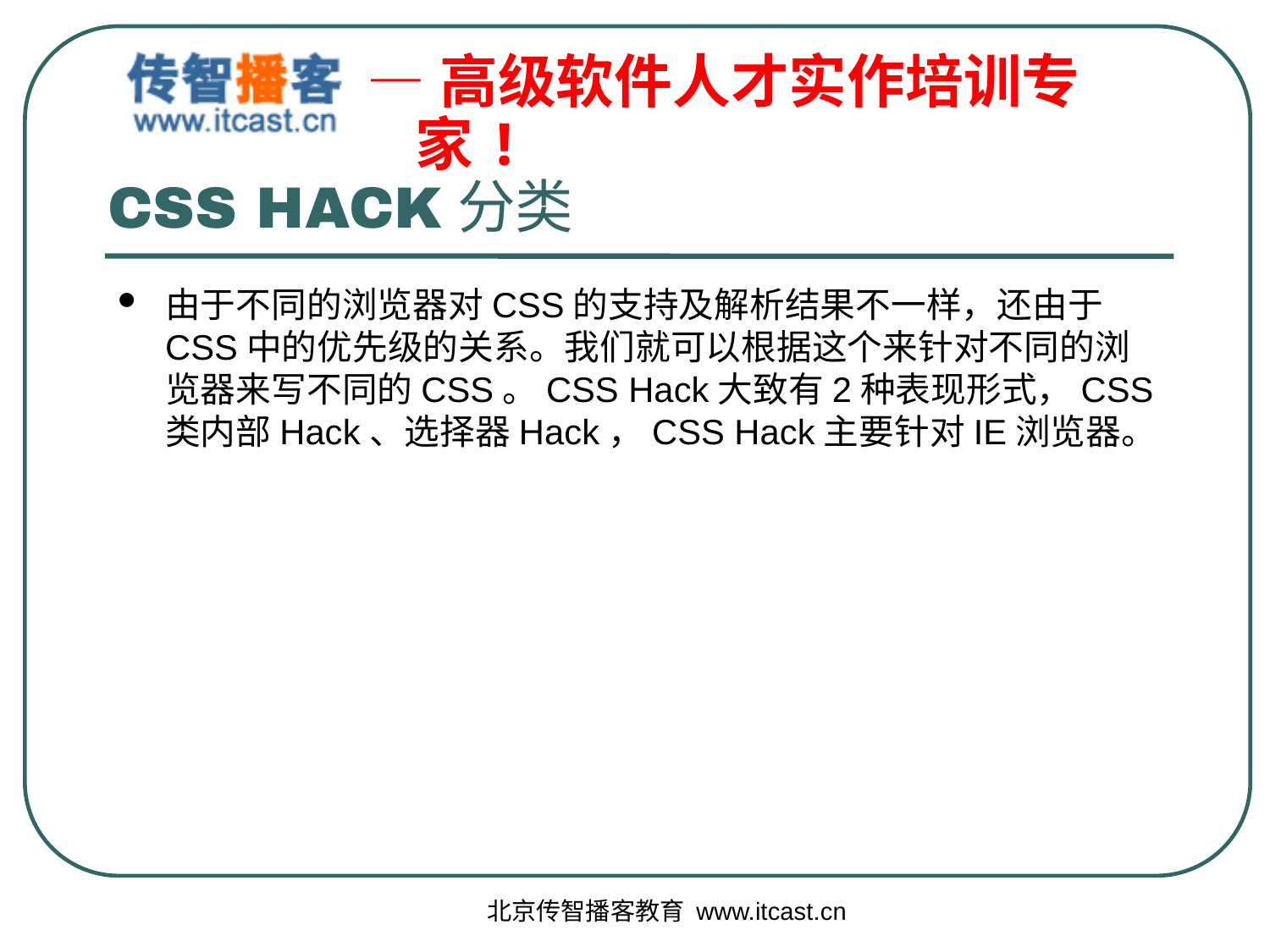

# CSS HACK分类
由于不同的浏览器对CSS的支持及解析结果不一样，还由于CSS中的优先级的关系。我们就可以根据这个来针对不同的浏览器来写不同的CSS。CSS Hack大致有2种表现形式，CSS类内部Hack、选择器Hack，CSS Hack主要针对IE浏览器。